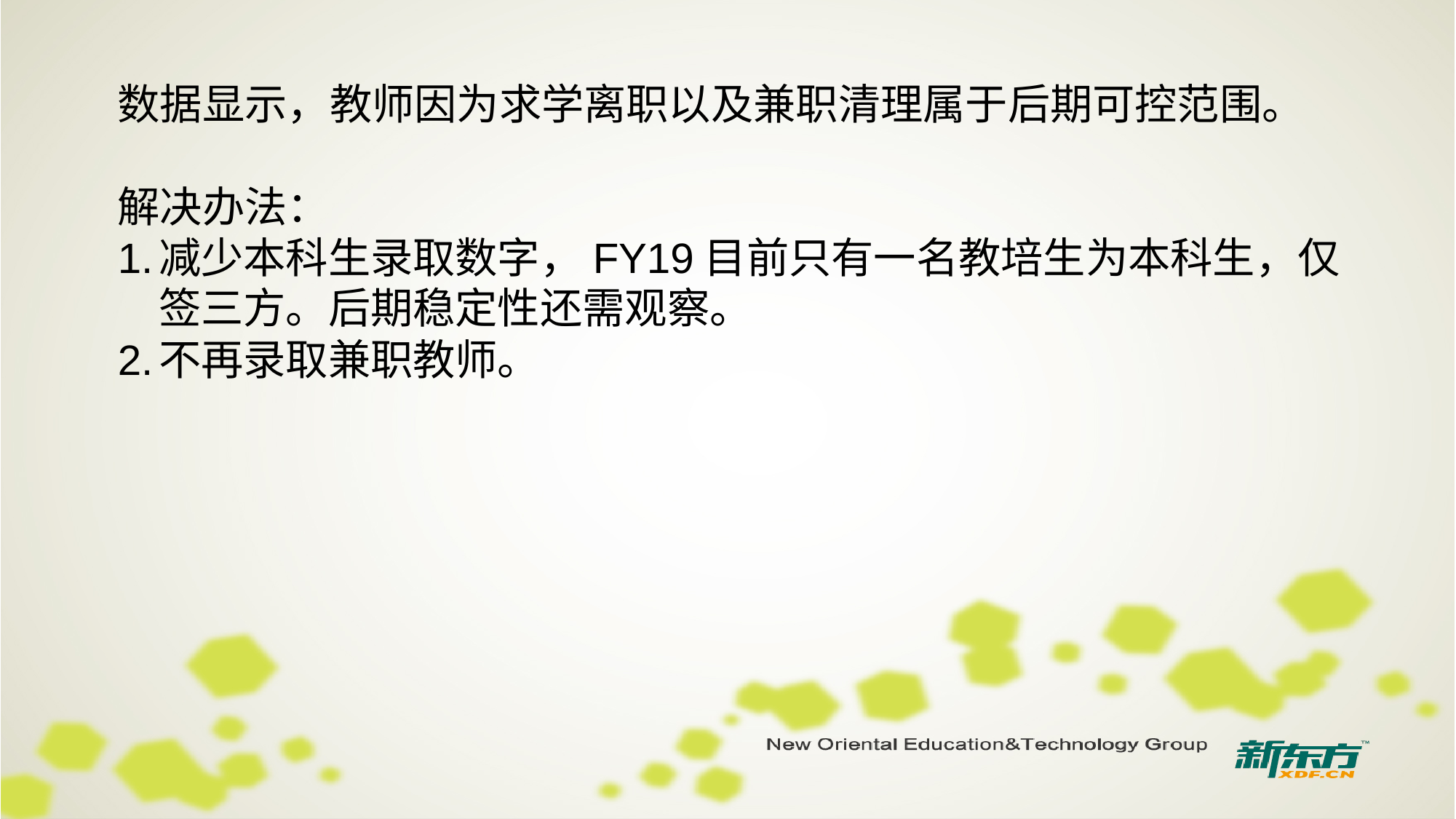

数据显示，教师因为求学离职以及兼职清理属于后期可控范围。

解决办法：
减少本科生录取数字，FY19目前只有一名教培生为本科生，仅签三方。后期稳定性还需观察。
不再录取兼职教师。